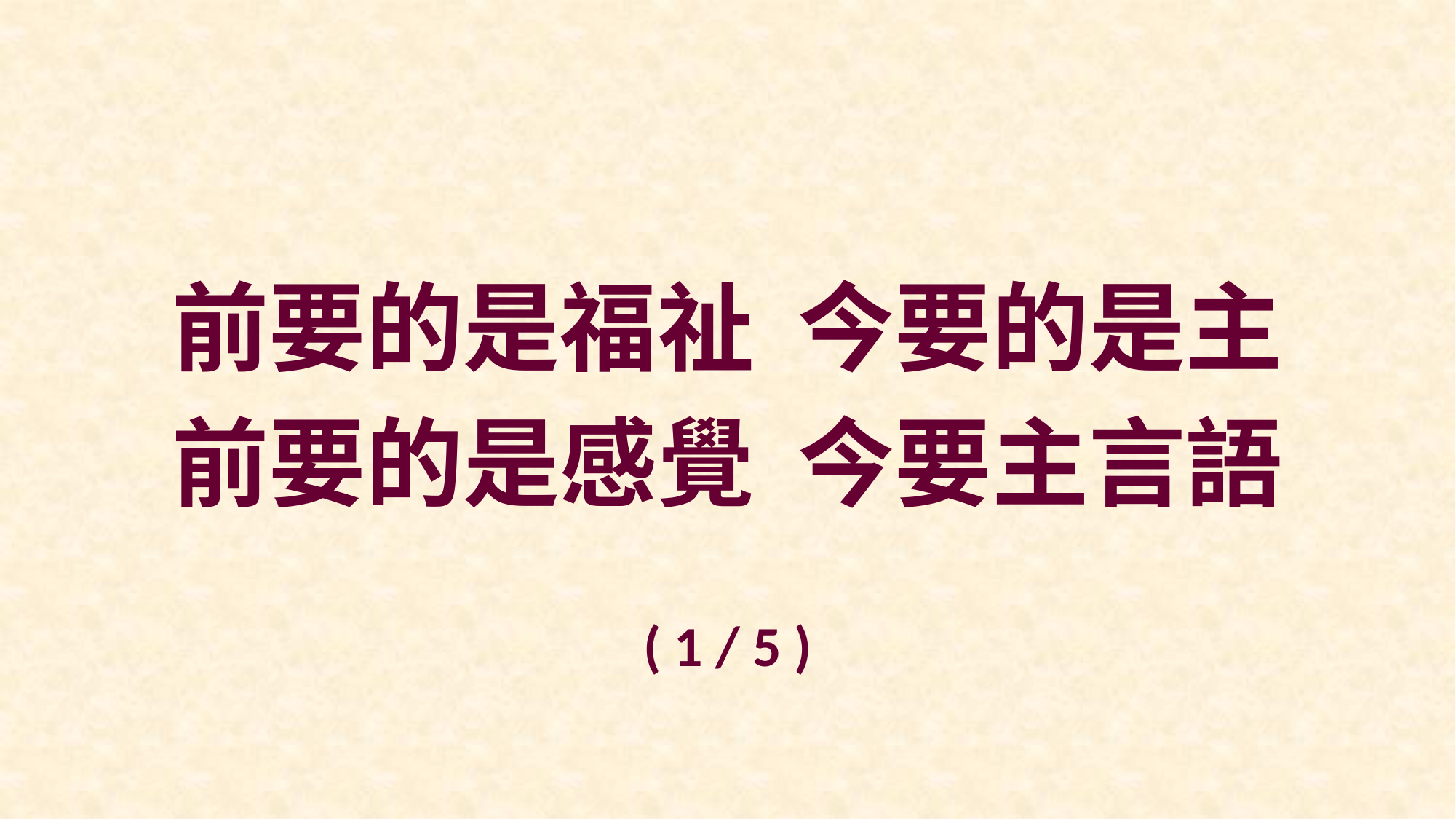

前要的是福祉  今要的是主
前要的是感覺  今要主言語
( 1 / 5 )